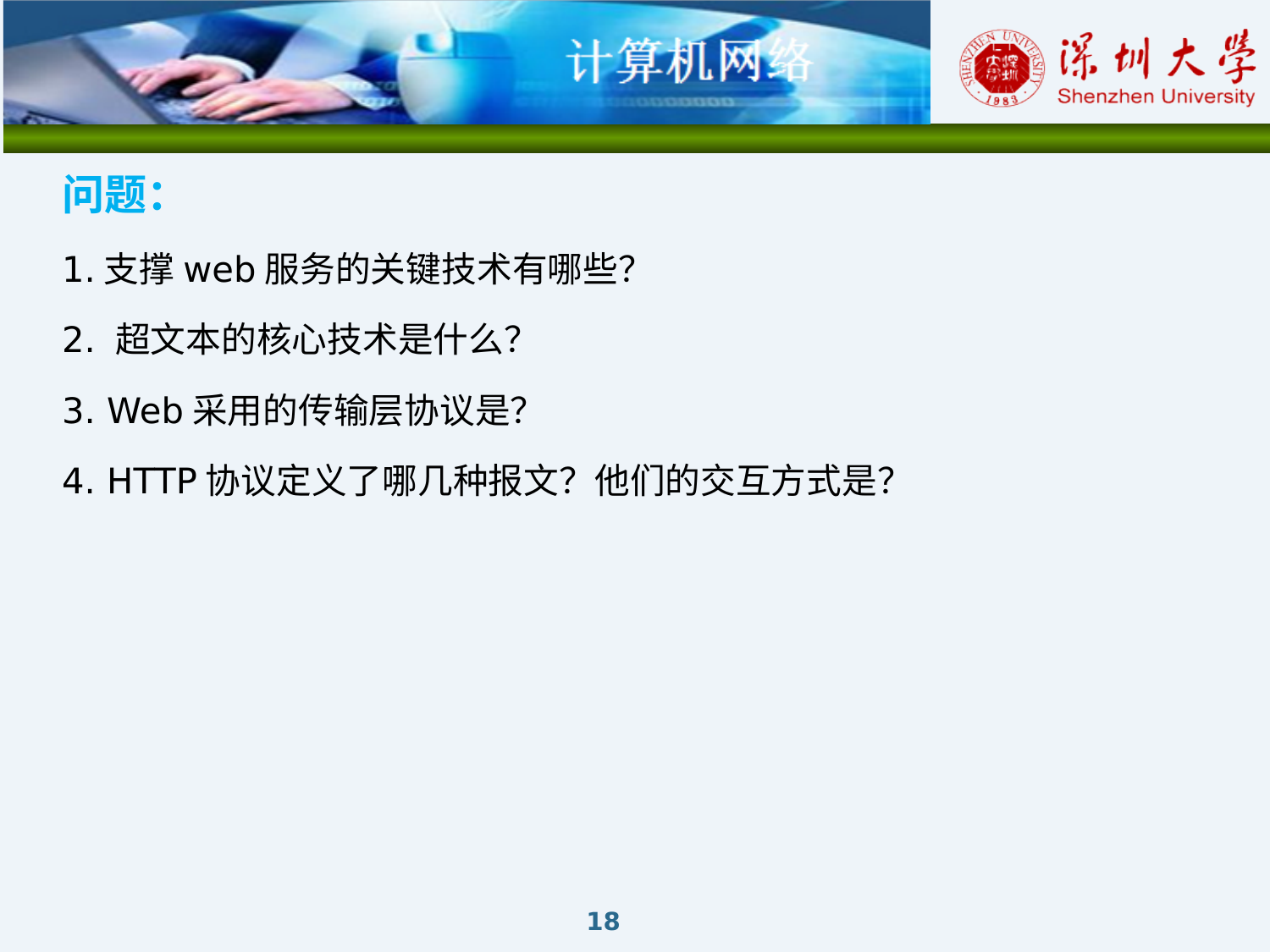

问题：
1.支撑web服务的关键技术有哪些？
2. 超文本的核心技术是什么？
3. Web采用的传输层协议是？
4. HTTP协议定义了哪几种报文？他们的交互方式是？
18